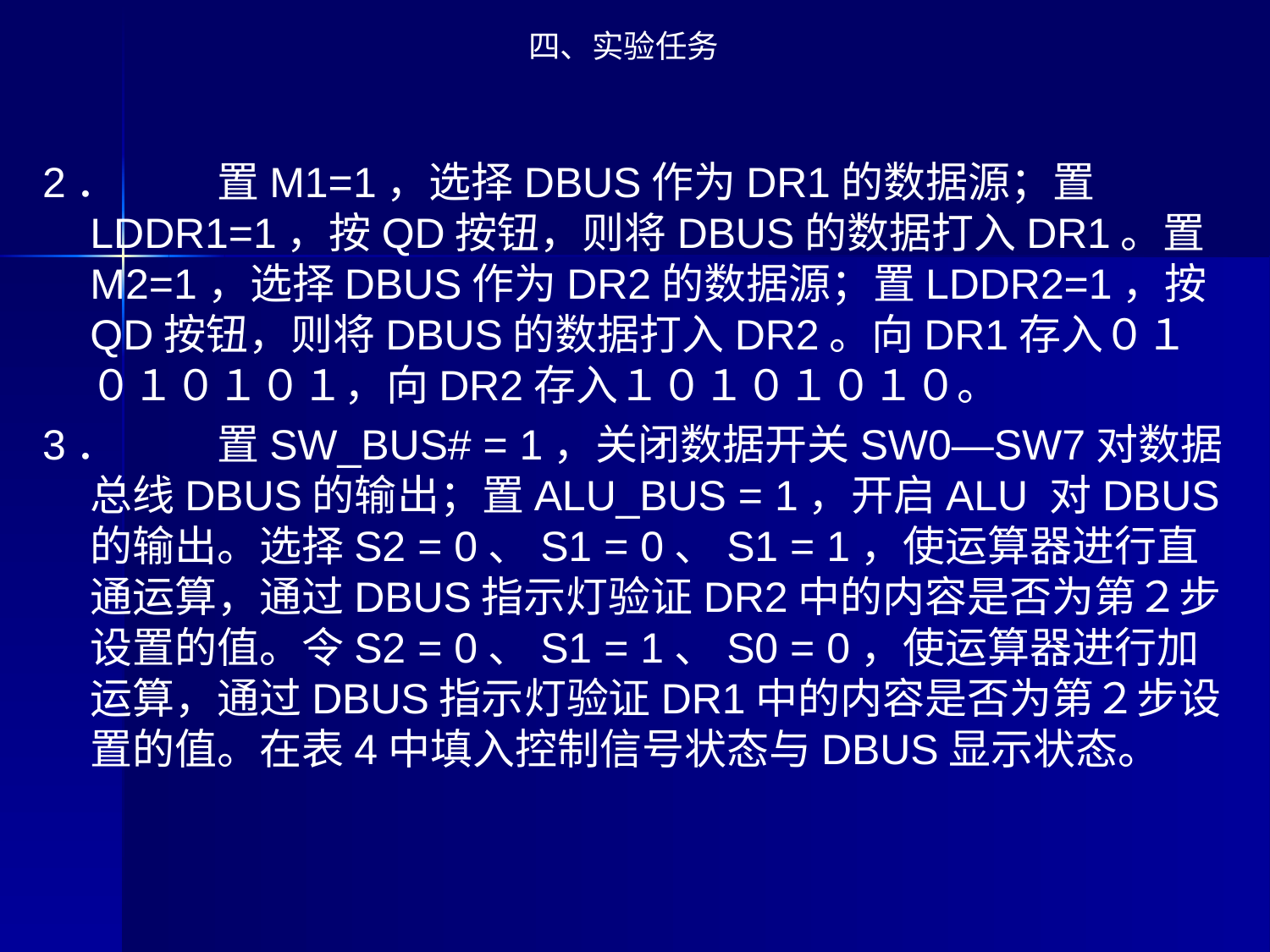

四、实验任务
2．	置M1=1，选择DBUS作为DR1的数据源；置LDDR1=1，按QD按钮，则将DBUS的数据打入DR1。置M2=1，选择DBUS作为DR2的数据源；置LDDR2=1，按QD按钮，则将DBUS的数据打入DR2。向DR1存入０１０１０１０１，向DR2存入１０１０１０１０。
3．	置SW_BUS# = 1，关闭数据开关SW0—SW7对数据总线DBUS的输出；置ALU_BUS = 1，开启ALU 对DBUS的输出。选择S2 = 0、S1 = 0、S1 = 1，使运算器进行直通运算，通过DBUS指示灯验证DR2中的内容是否为第２步设置的值。令S2 = 0、S1 = 1、S0 = 0，使运算器进行加运算，通过DBUS指示灯验证DR1中的内容是否为第２步设置的值。在表4中填入控制信号状态与DBUS显示状态。